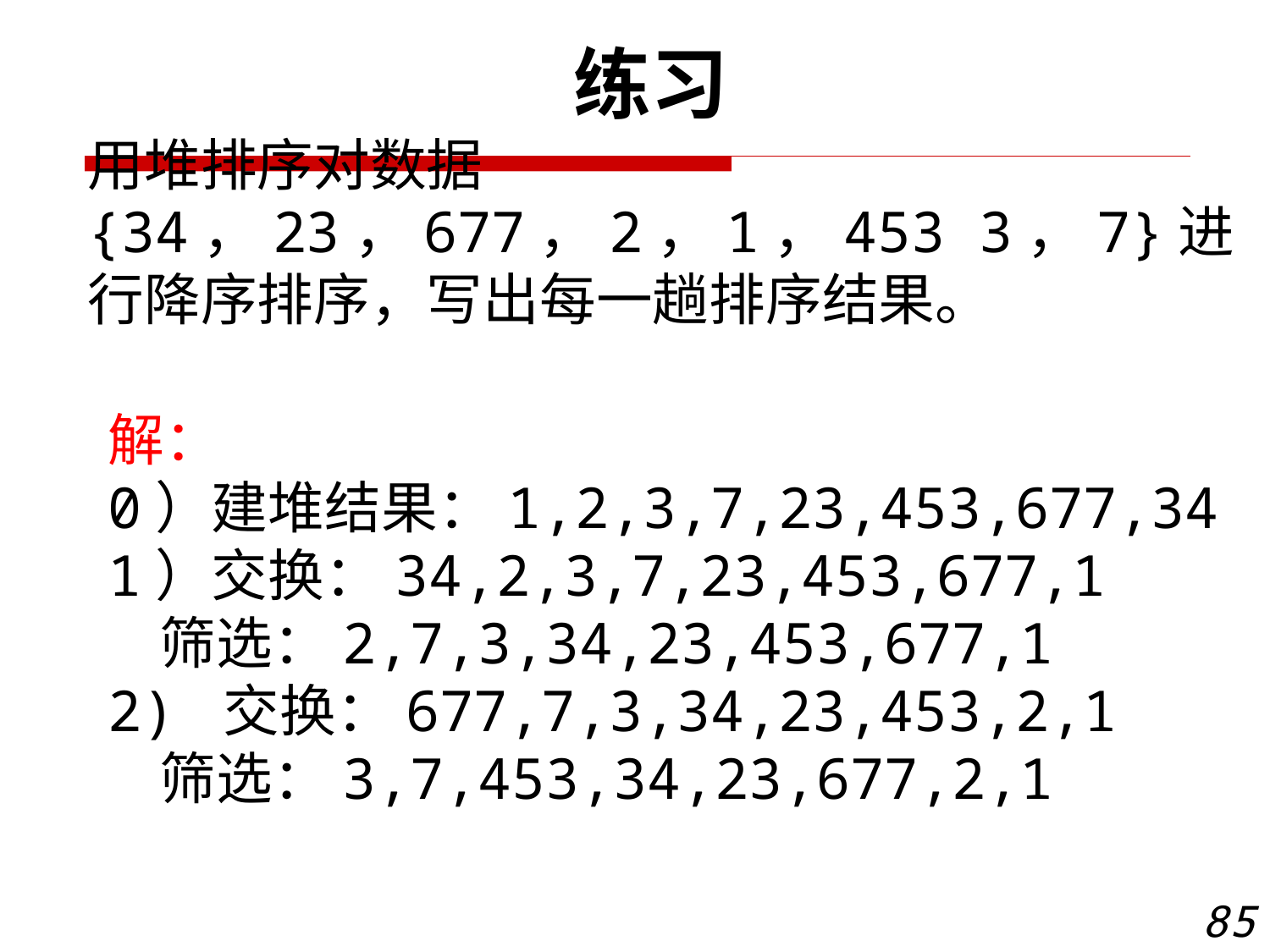

练习
用堆排序对数据{34，23，677，2，1，453 3，7}进行降序排序，写出每一趟排序结果。
解：
0）建堆结果：1,2,3,7,23,453,677,34
1）交换：34,2,3,7,23,453,677,1
   筛选：2,7,3,34,23,453,677,1
2) 交换：677,7,3,34,23,453,2,1
   筛选：3,7,453,34,23,677,2,1

85